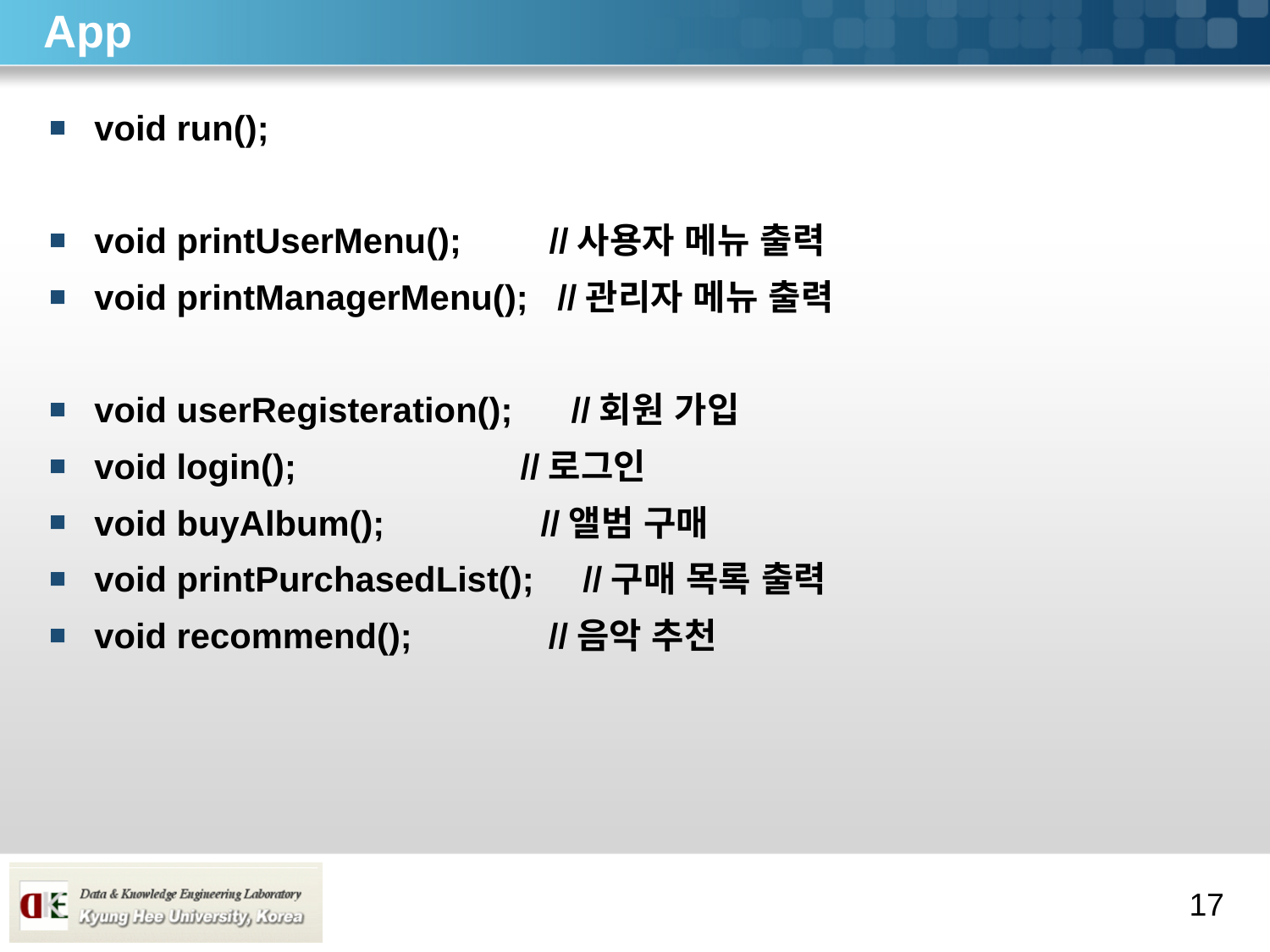

# App
void run();

void printUserMenu();         //사용자 메뉴 출력
void printManagerMenu();   //관리자 메뉴 출력

void userRegisteration();      //회원 가입
void login();                       //로그인
void buyAlbum();                //앨범 구매
void printPurchasedList();     //구매 목록 출력
void recommend();              //음악 추천